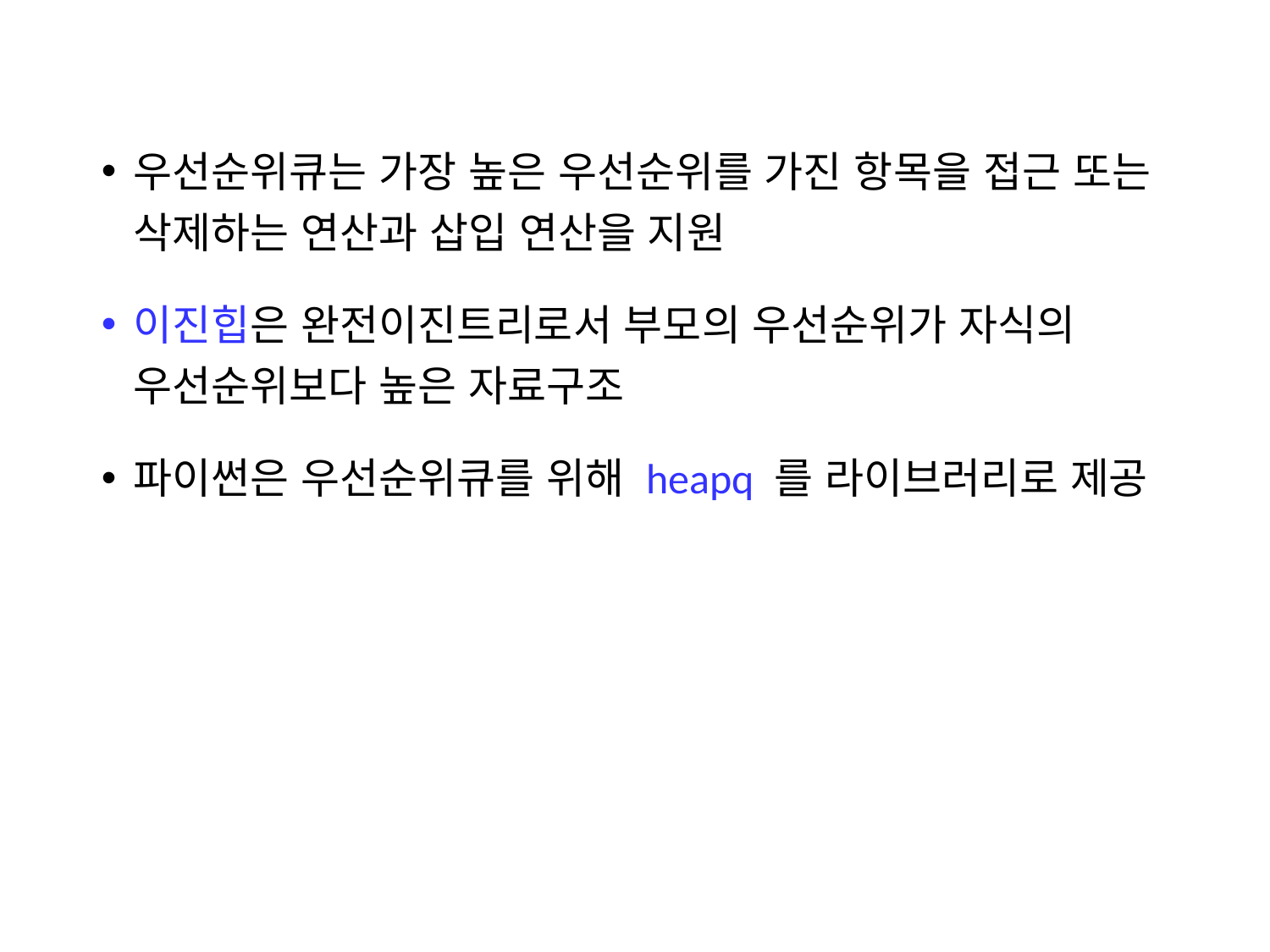

우선순위큐는 가장 높은 우선순위를 가진 항목을 접근 또는 삭제하는 연산과 삽입 연산을 지원
이진힙은 완전이진트리로서 부모의 우선순위가 자식의 우선순위보다 높은 자료구조
파이썬은 우선순위큐를 위해 heapq 를 라이브러리로 제공